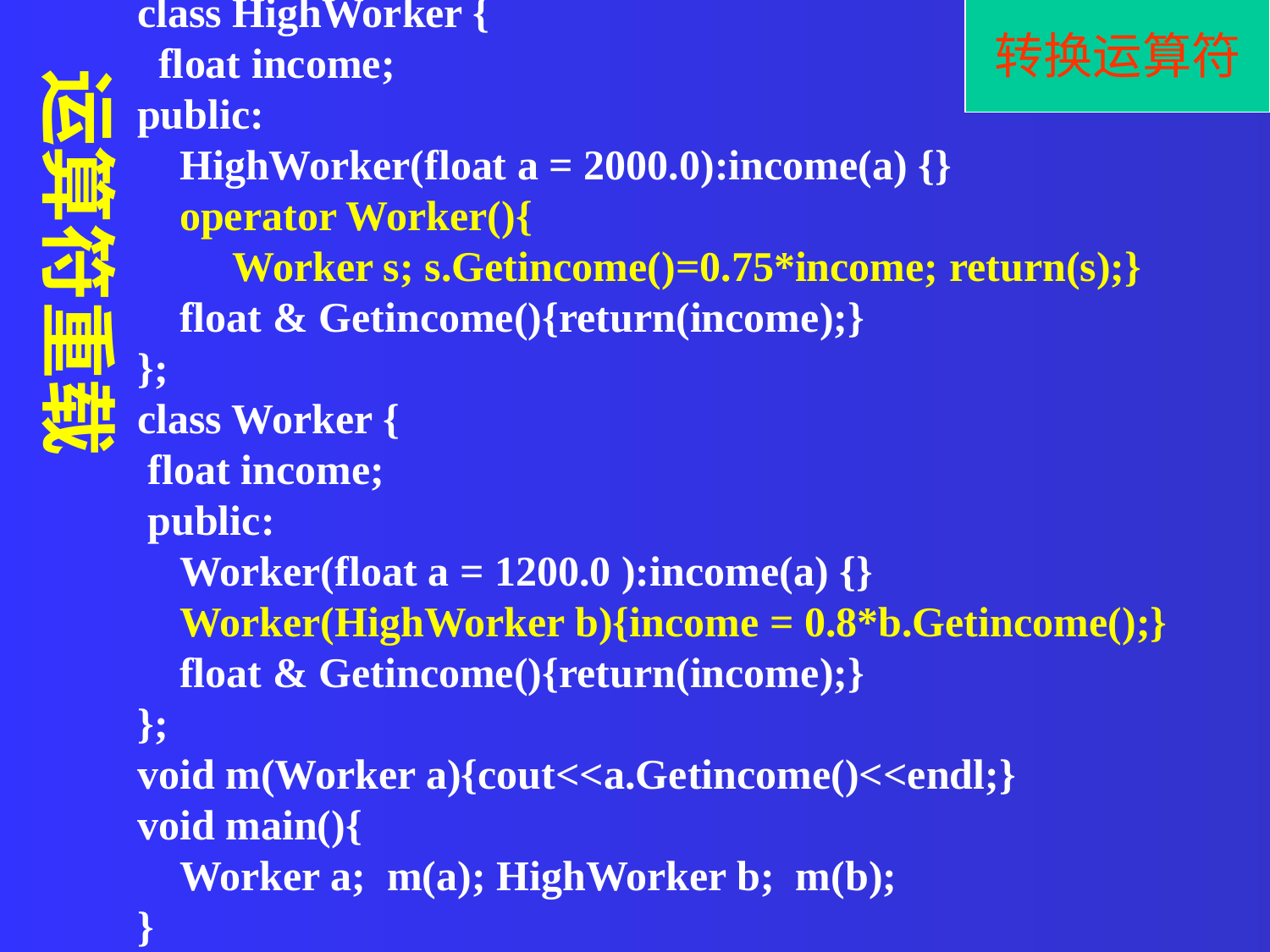

class HighWorker {
  float income;
public:
    HighWorker(float a = 2000.0):income(a) {}
    operator Worker(){
         Worker s; s.Getincome()=0.75*income; return(s);}
    float & Getincome(){return(income);}
};
class Worker {
 float income;
 public:
    Worker(float a = 1200.0 ):income(a) {}
    Worker(HighWorker b){income = 0.8*b.Getincome();}
    float & Getincome(){return(income);}
};
void m(Worker a){cout<<a.Getincome()<<endl;}
void main(){
    Worker a;  m(a); HighWorker b;  m(b);
}

转换运算符
运算符重载